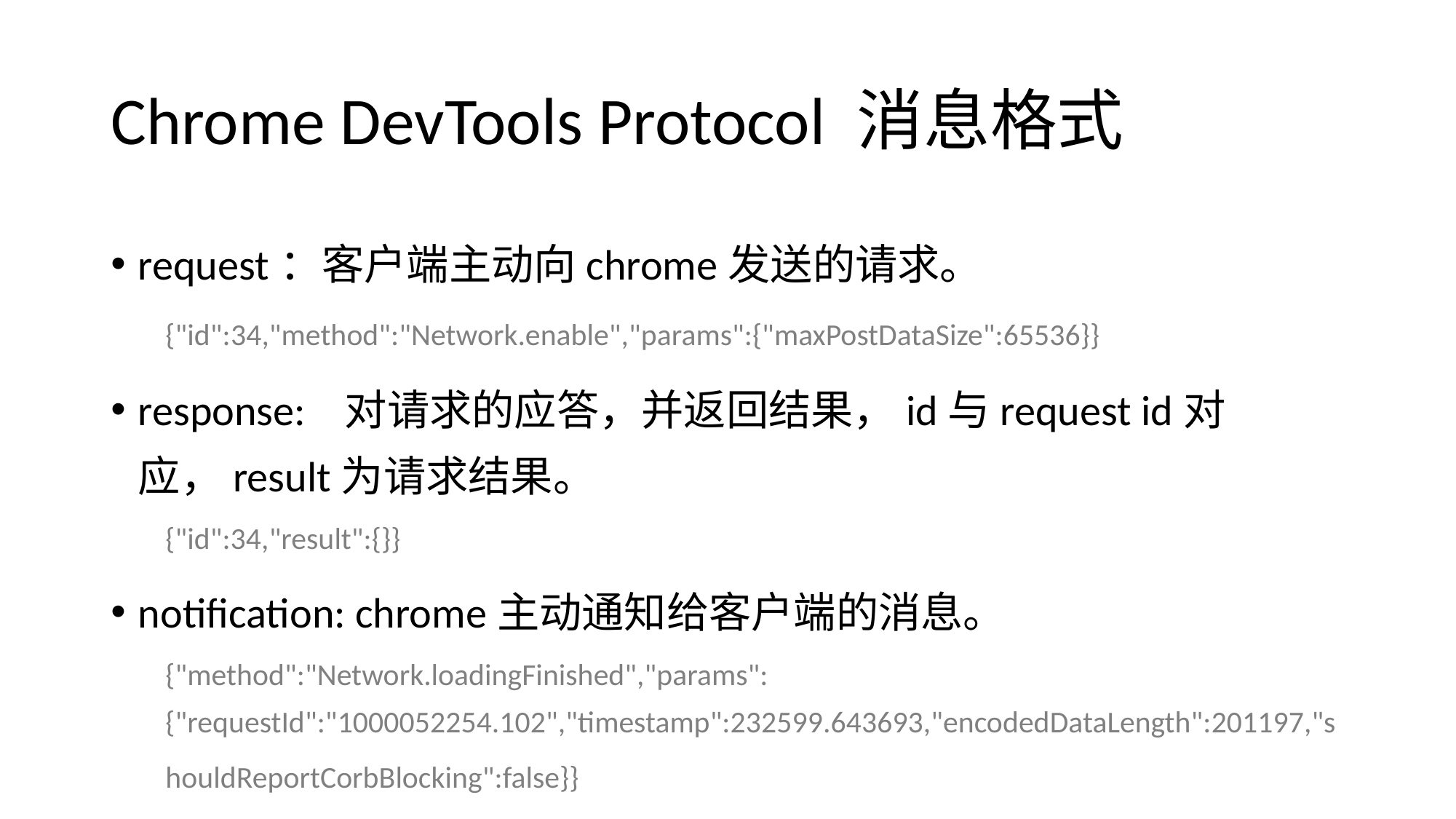

# Chrome DevTools Protocol 消息格式
request：客户端主动向chrome发送的请求。
{"id":34,"method":"Network.enable","params":{"maxPostDataSize":65536}}
response:   对请求的应答，并返回结果，id与request id对应，result为请求结果。
{"id":34,"result":{}}
notification: chrome主动通知给客户端的消息。
{"method":"Network.loadingFinished","params":{"requestId":"1000052254.102","timestamp":232599.643693,"encodedDataLength":201197,"shouldReportCorbBlocking":false}}